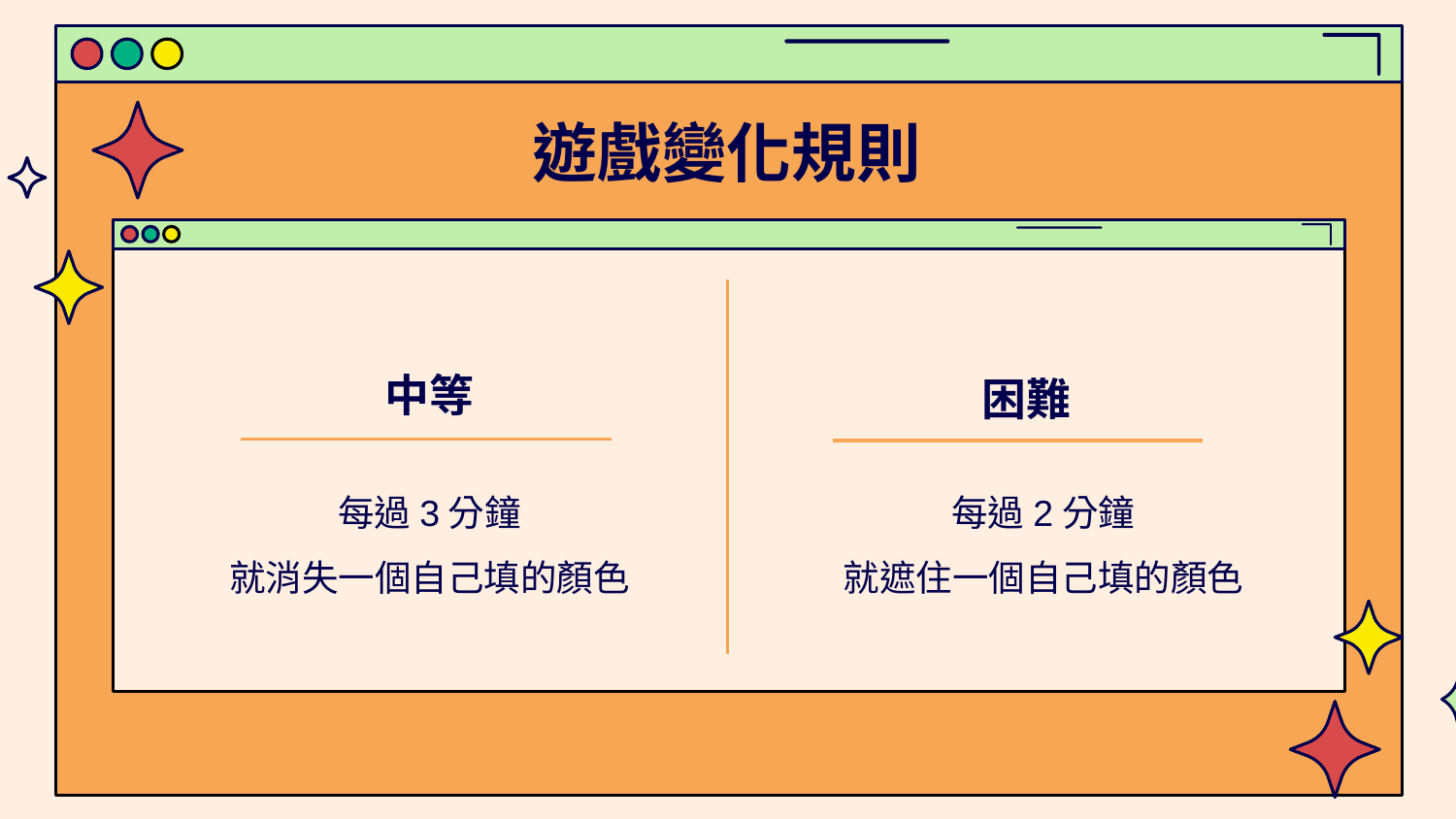

# 遊戲變化規則
中等
困難
每過3分鐘
就消失一個自己填的顏色
每過2分鐘
就遮住一個自己填的顏色